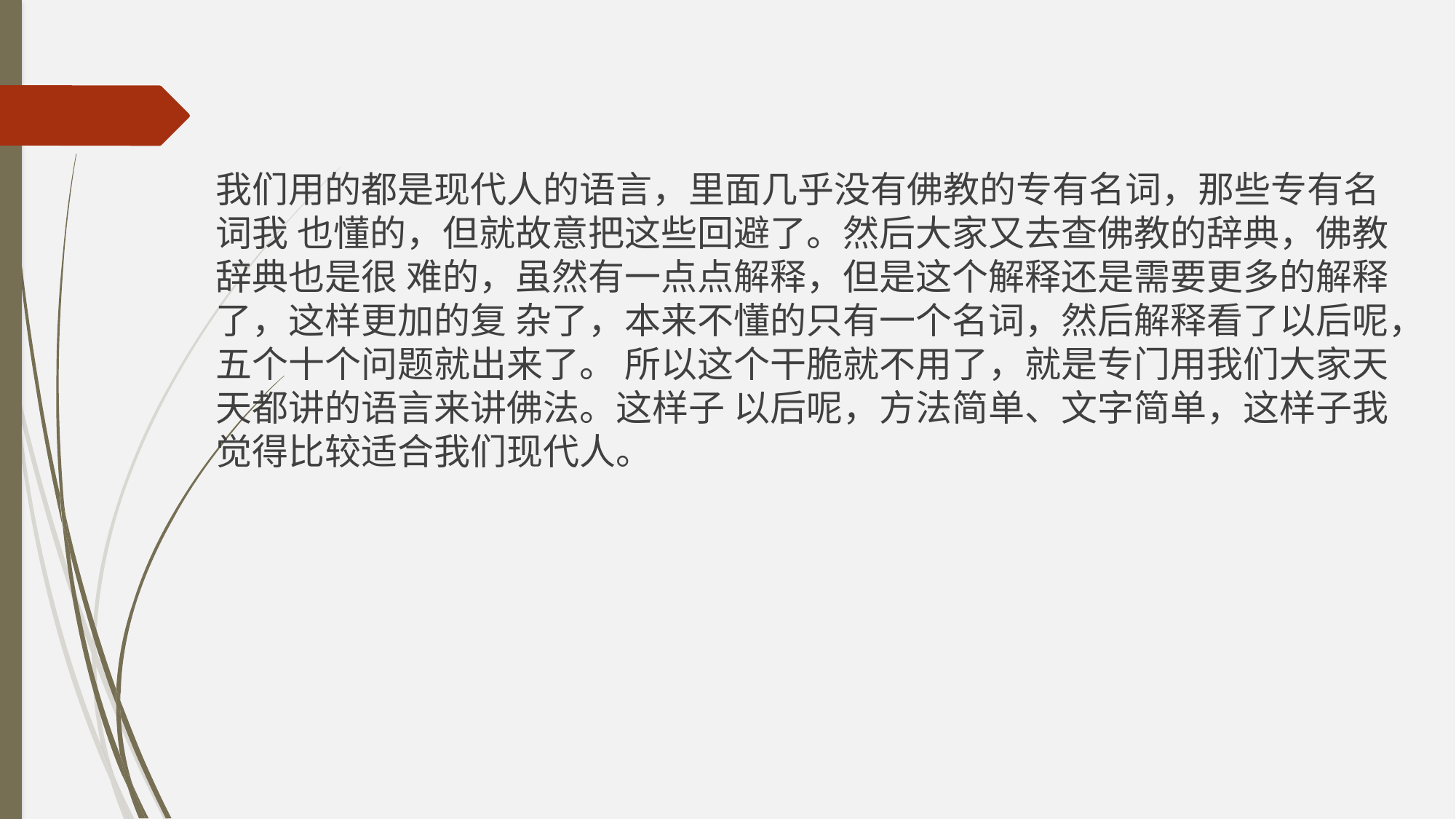

我们用的都是现代人的语言，里面几乎没有佛教的专有名词，那些专有名词我 也懂的，但就故意把这些回避了。然后大家又去查佛教的辞典，佛教辞典也是很 难的，虽然有一点点解释，但是这个解释还是需要更多的解释了，这样更加的复 杂了，本来不懂的只有一个名词，然后解释看了以后呢，五个十个问题就出来了。 所以这个干脆就不用了，就是专门用我们大家天天都讲的语言来讲佛法。这样子 以后呢，方法简单、文字简单，这样子我觉得比较适合我们现代人。